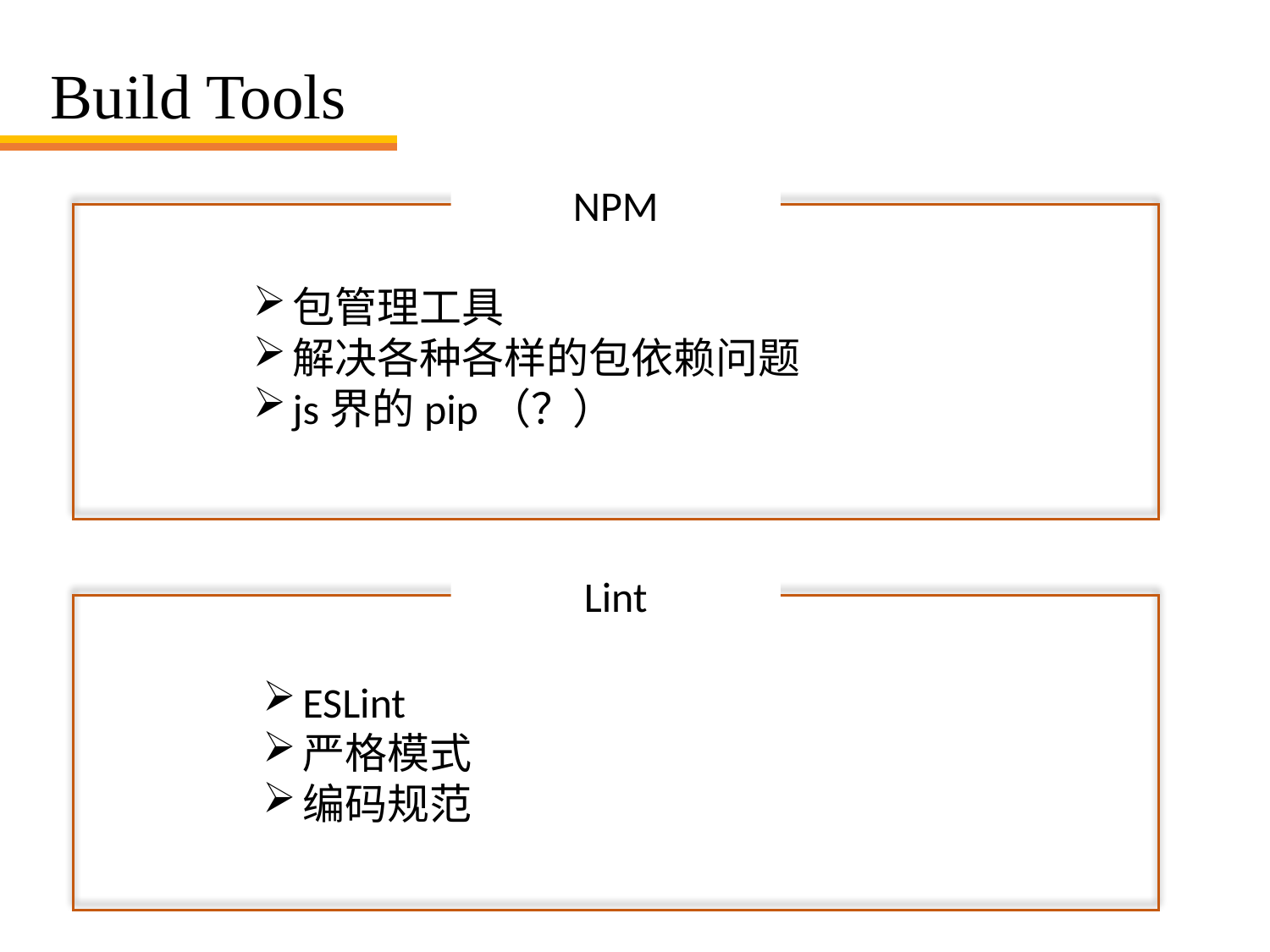

# Build Tools
NPM

包管理工具
解决各种各样的包依赖问题
js界的pip（？）
Lint

ESLint
严格模式
编码规范